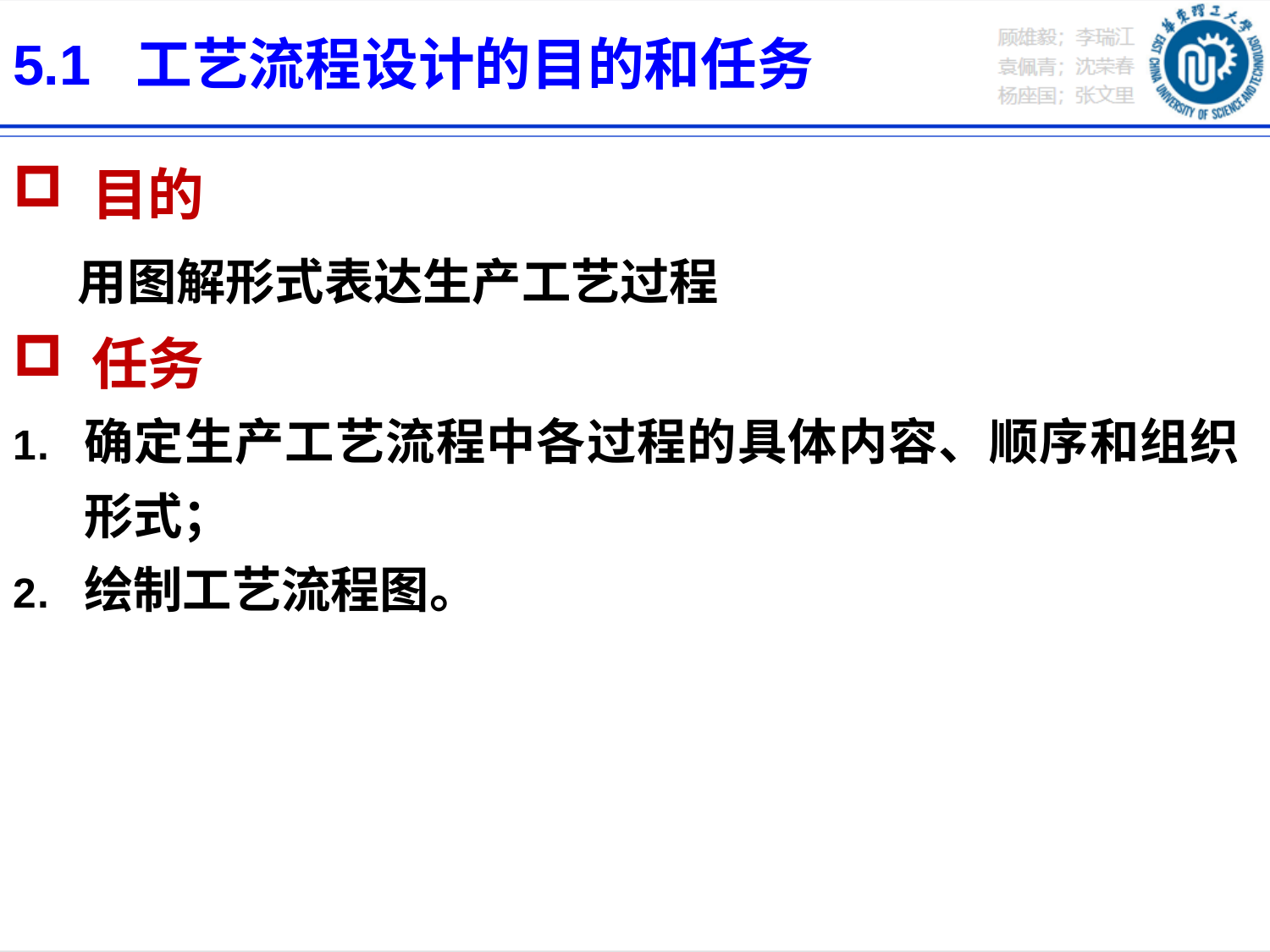

# 5.1  工艺流程设计的目的和任务
 目的
    用图解形式表达生产工艺过程
 任务
确定生产工艺流程中各过程的具体内容、顺序和组织形式；
绘制工艺流程图。